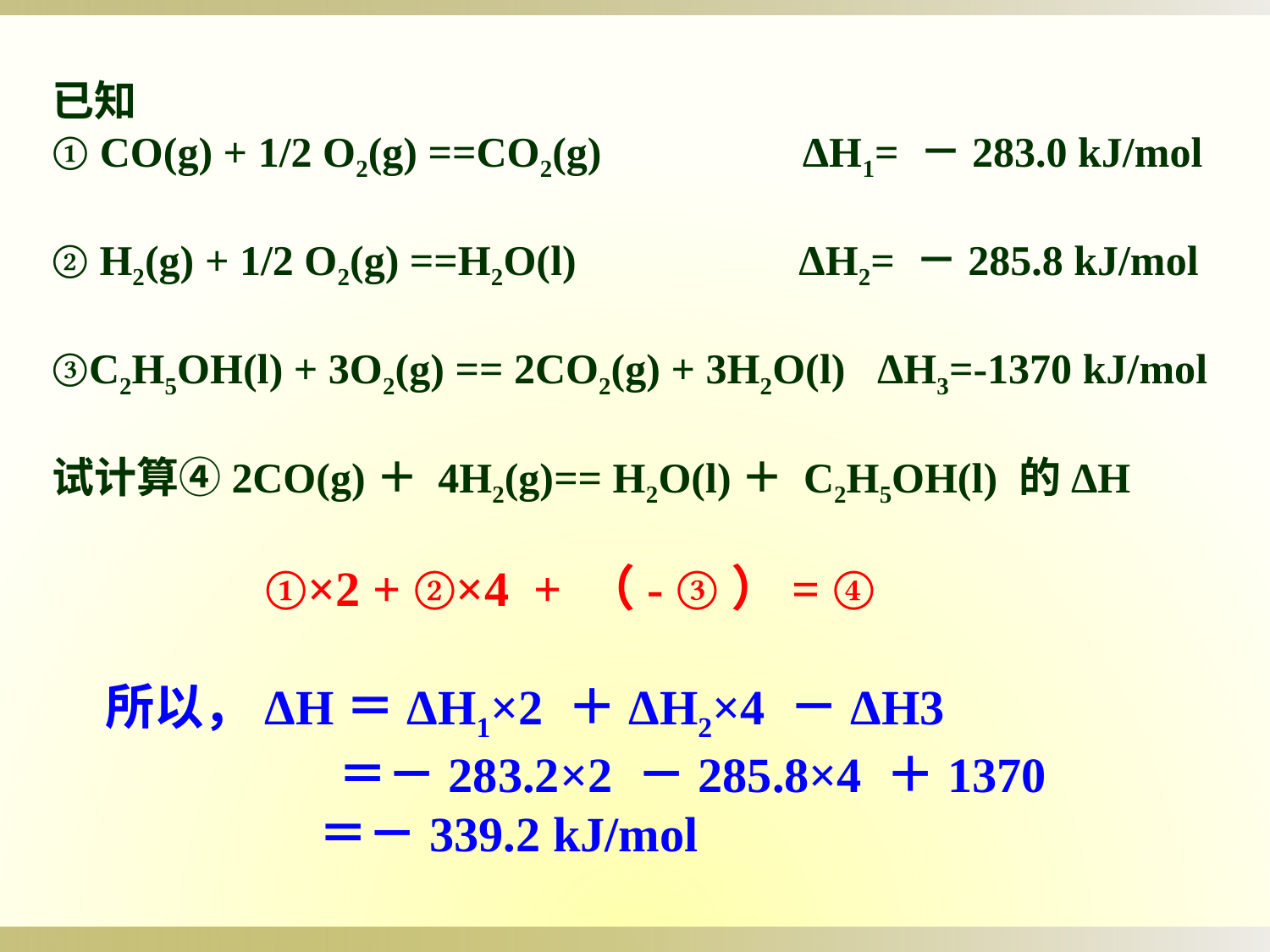

已知
① CO(g) + 1/2 O2(g) ==CO2(g)                   ΔH1= －283.0 kJ/mol

② H2(g) + 1/2 O2(g) ==H2O(l)                     ΔH2= －285.8 kJ/mol
③C2H5OH(l) + 3O2(g) == 2CO2(g) + 3H2O(l)   ΔH3=-1370 kJ/mol
试计算④2CO(g)＋ 4H2(g)== H2O(l)＋ C2H5OH(l) 的ΔH
             ①×2 + ②×4  + （- ③）= ④
所以，ΔH＝ΔH1×2 ＋ΔH2×4 －ΔH3
                  ＝－283.2×2 －285.8×4 ＋1370
                  ＝－339.2 kJ/mol